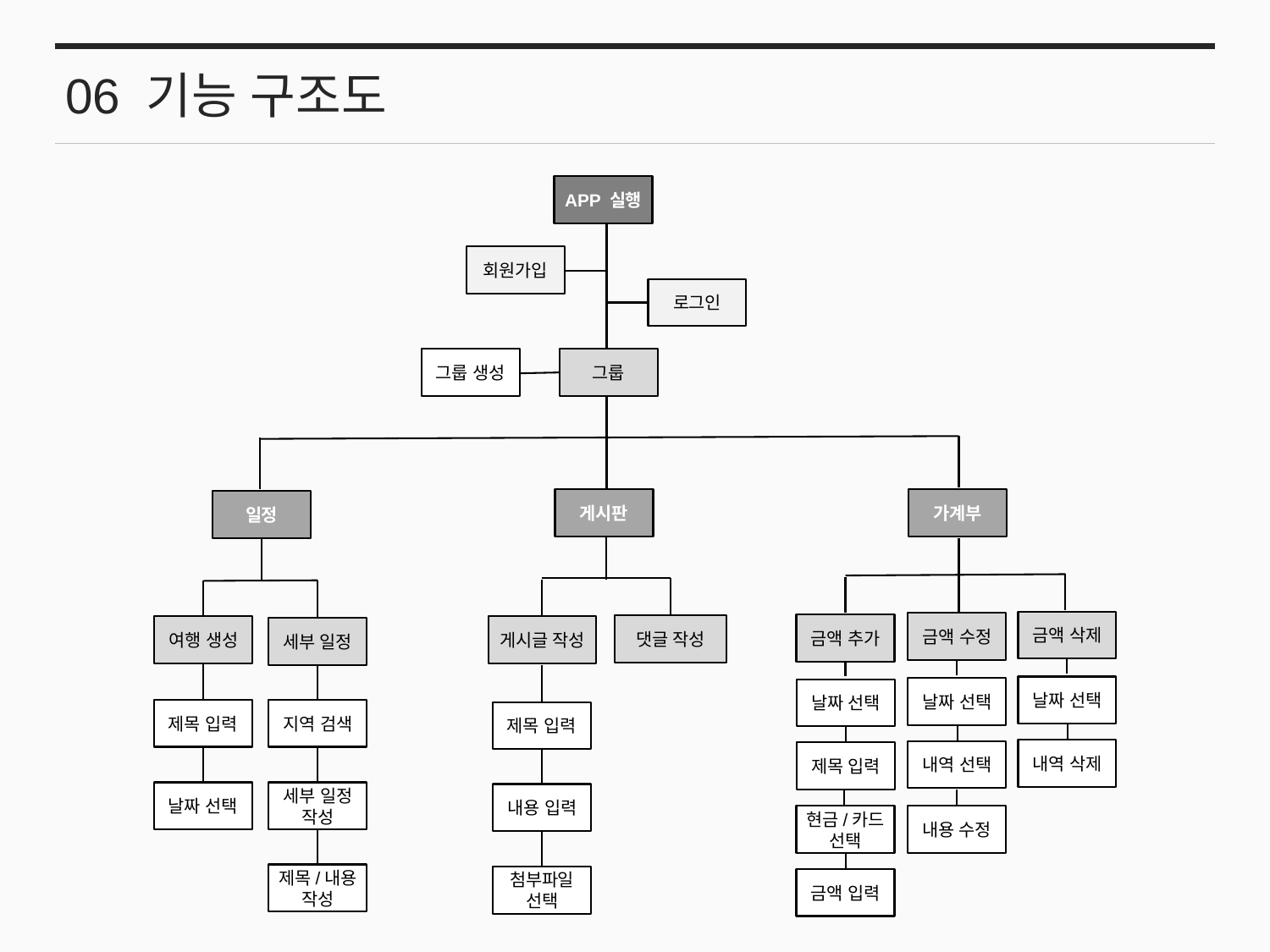

06 기능 구조도
APP 실행
회원가입
로그인
그룹 생성
그룹
게시판
가계부
일정
금액 삭제
금액 수정
금액 추가
댓글 작성
여행 생성
게시글 작성
세부 일정
날짜 선택
날짜 선택
날짜 선택
지역 검색
제목 입력
제목 입력
내역 삭제
내역 선택
제목 입력
세부 일정 작성
날짜 선택
내용 입력
내용 수정
현금/카드 선택
제목/내용
작성
첨부파일
선택
금액 입력